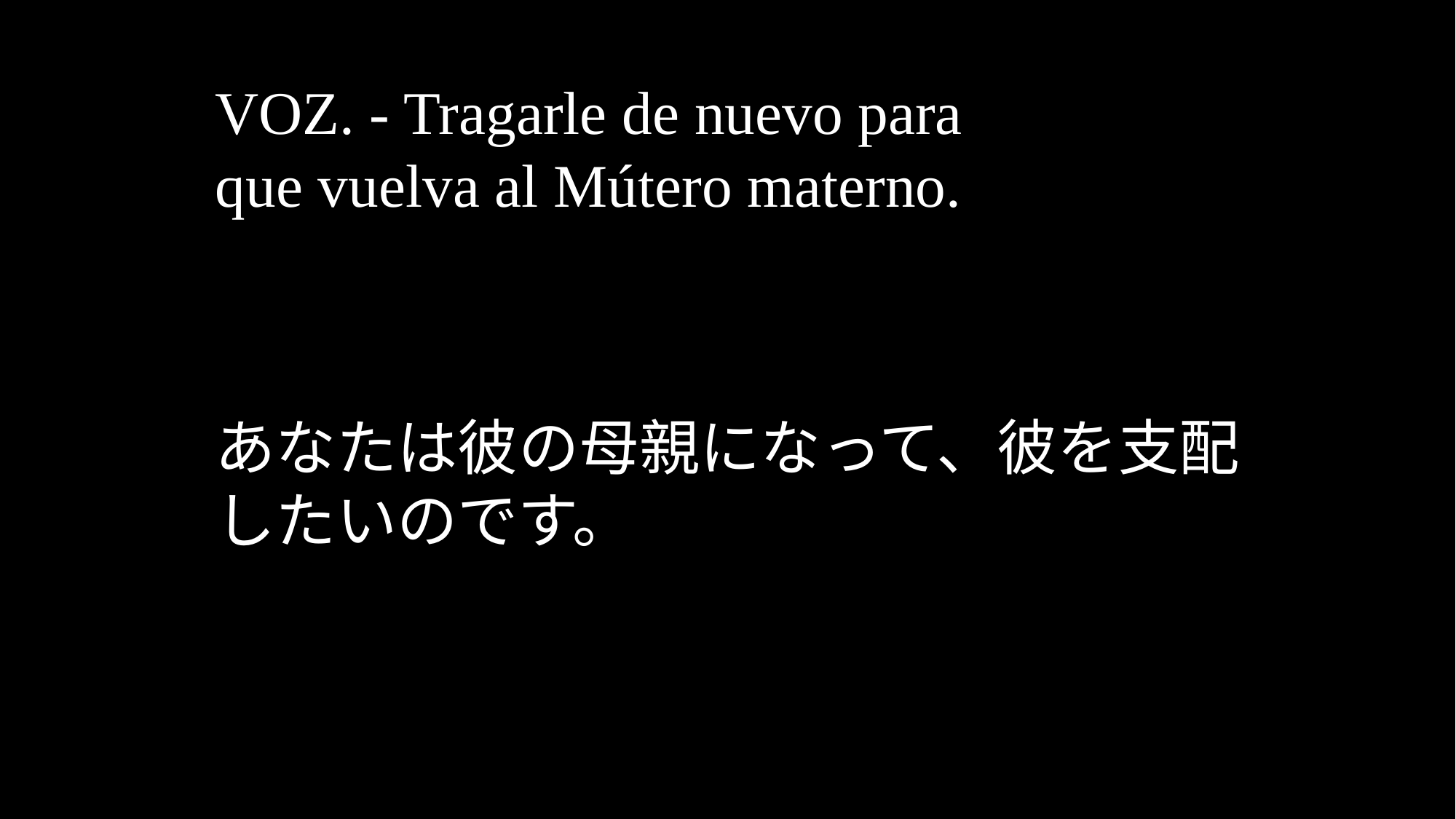

VOZ. - Tragarle de nuevo para que vuelva al Mútero materno.

あなたは彼の母親になって、彼を支配したいのです。